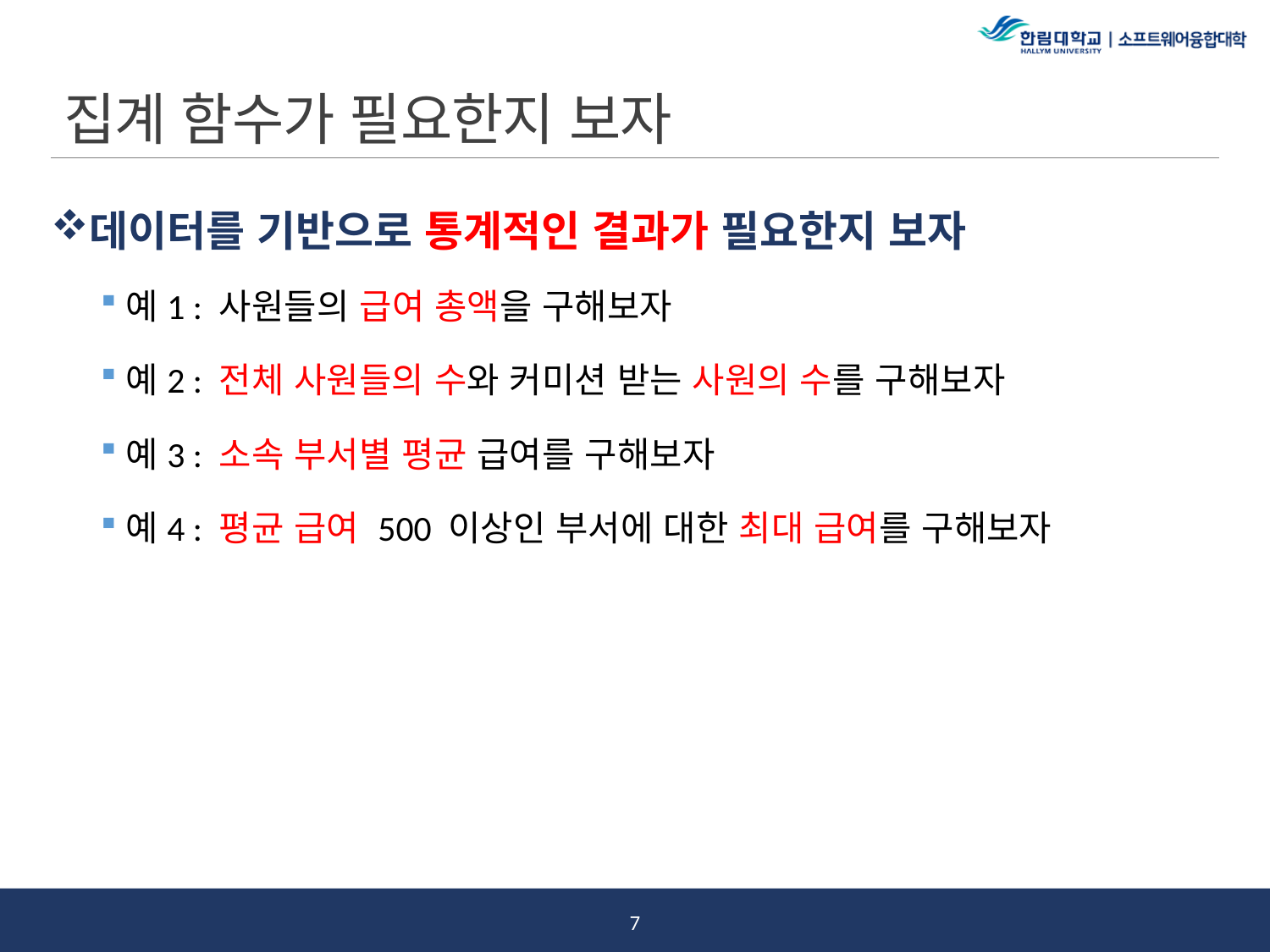

# 집계 함수가 필요한지 보자
데이터를 기반으로 통계적인 결과가 필요한지 보자
예1 : 사원들의 급여 총액을 구해보자
예2 : 전체 사원들의 수와 커미션 받는 사원의 수를 구해보자
예3 : 소속 부서별 평균 급여를 구해보자
예4 : 평균 급여 500 이상인 부서에 대한 최대 급여를 구해보자
7